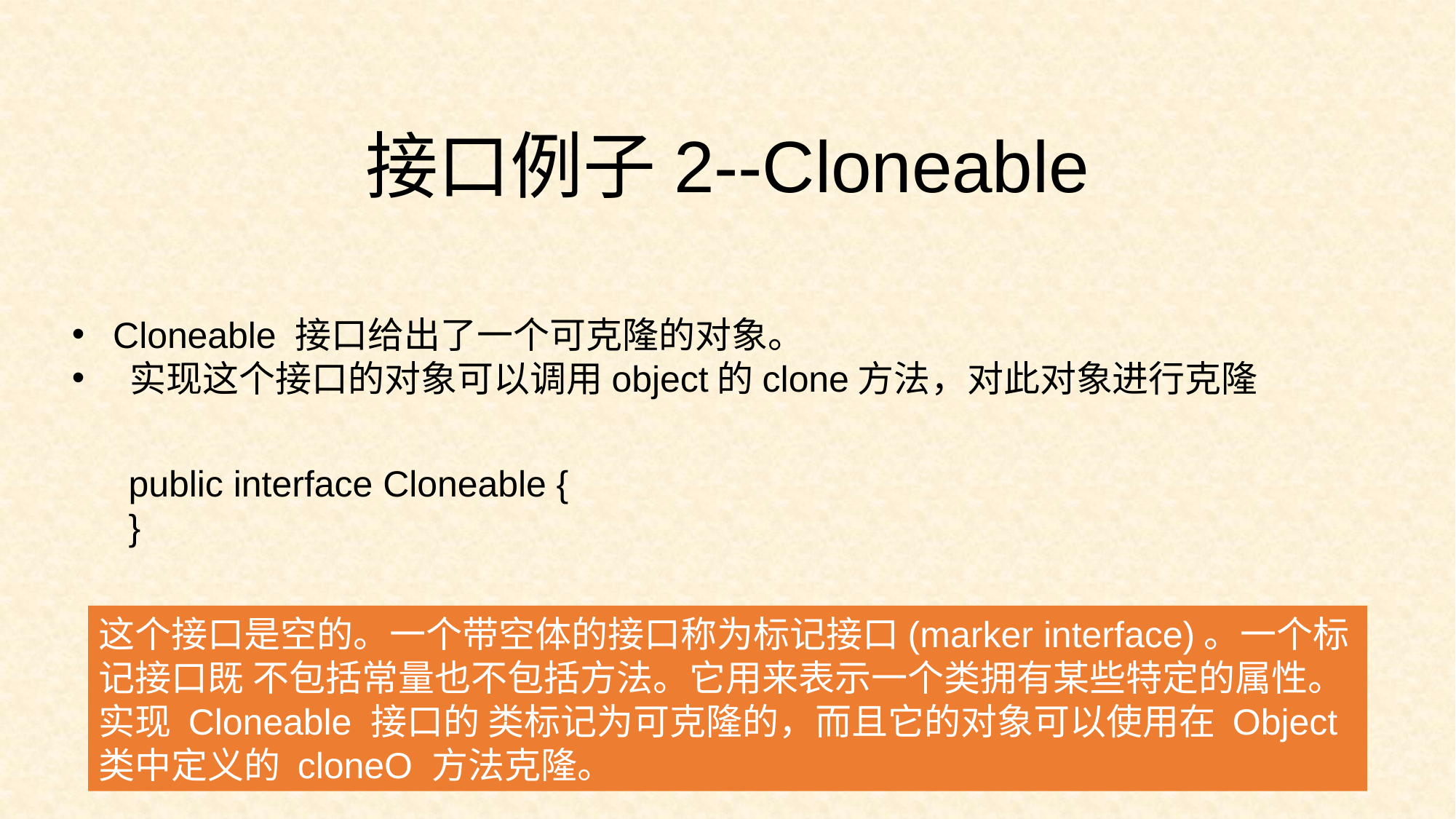

接口例子2--Cloneable
Cloneable 接口给出了一个可克隆的对象。
 实现这个接口的对象可以调用object的clone方法，对此对象进行克隆
public interface Cloneable {
}
这个接口是空的。一个带空体的接口称为标记接口(marker interface)。一个标记接口既 不包括常量也不包括方法。它用来表示一个类拥有某些特定的属性。实现 Cloneable 接口的 类标记为可克隆的，而且它的对象可以使用在 Object 类中定义的 cloneO 方法克隆。